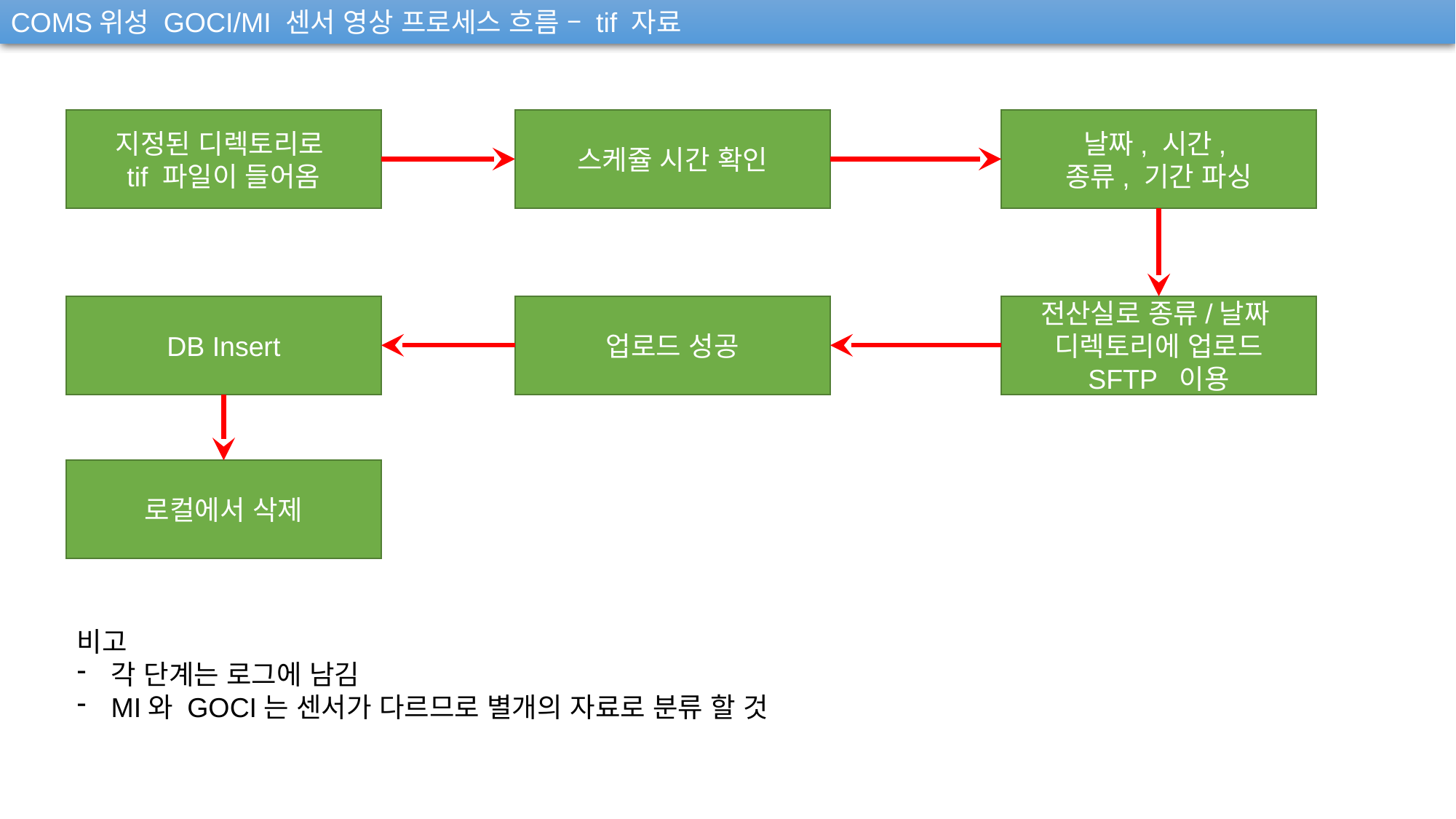

COMS위성 GOCI/MI 센서 영상 프로세스 흐름 – tif 자료
지정된 디렉토리로
tif 파일이 들어옴
스케쥴 시간 확인
날짜, 시간,
종류, 기간 파싱
DB Insert
업로드 성공
전산실로 종류/날짜
디렉토리에 업로드
SFTP  이용
로컬에서 삭제
비고
각 단계는 로그에 남김
MI와 GOCI는 센서가 다르므로 별개의 자료로 분류 할 것